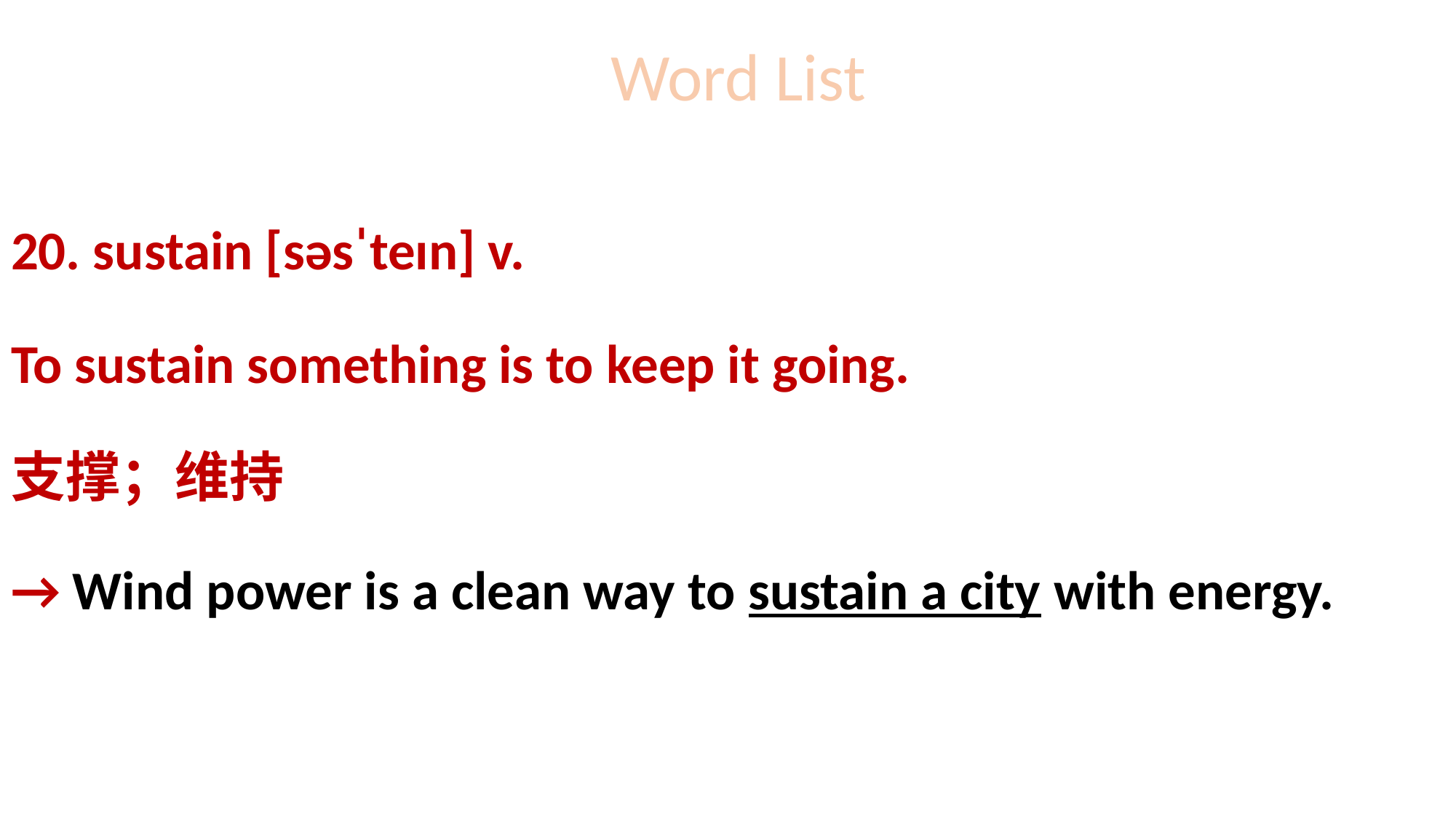

# Word List
20. sustain [səsˈteɪn] v.
To sustain something is to keep it going.
支撑；维持
→ Wind power is a clean way to sustain a city with energy.